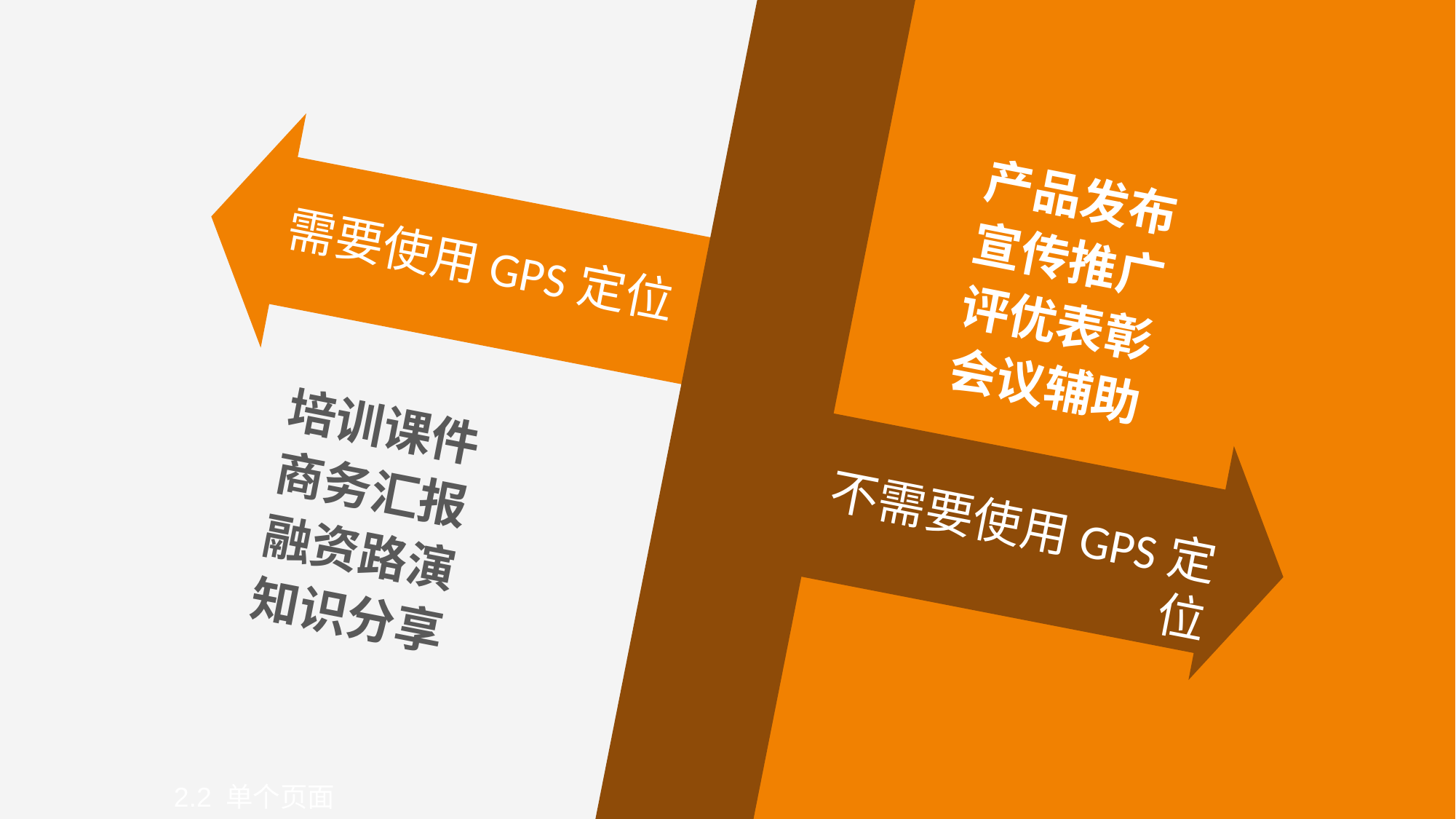

需要使用GPS定位
产品发布
宣传推广
评优表彰
会议辅助
培训课件
商务汇报
融资路演
知识分享

不需要使用GPS定位
2.2 单个页面